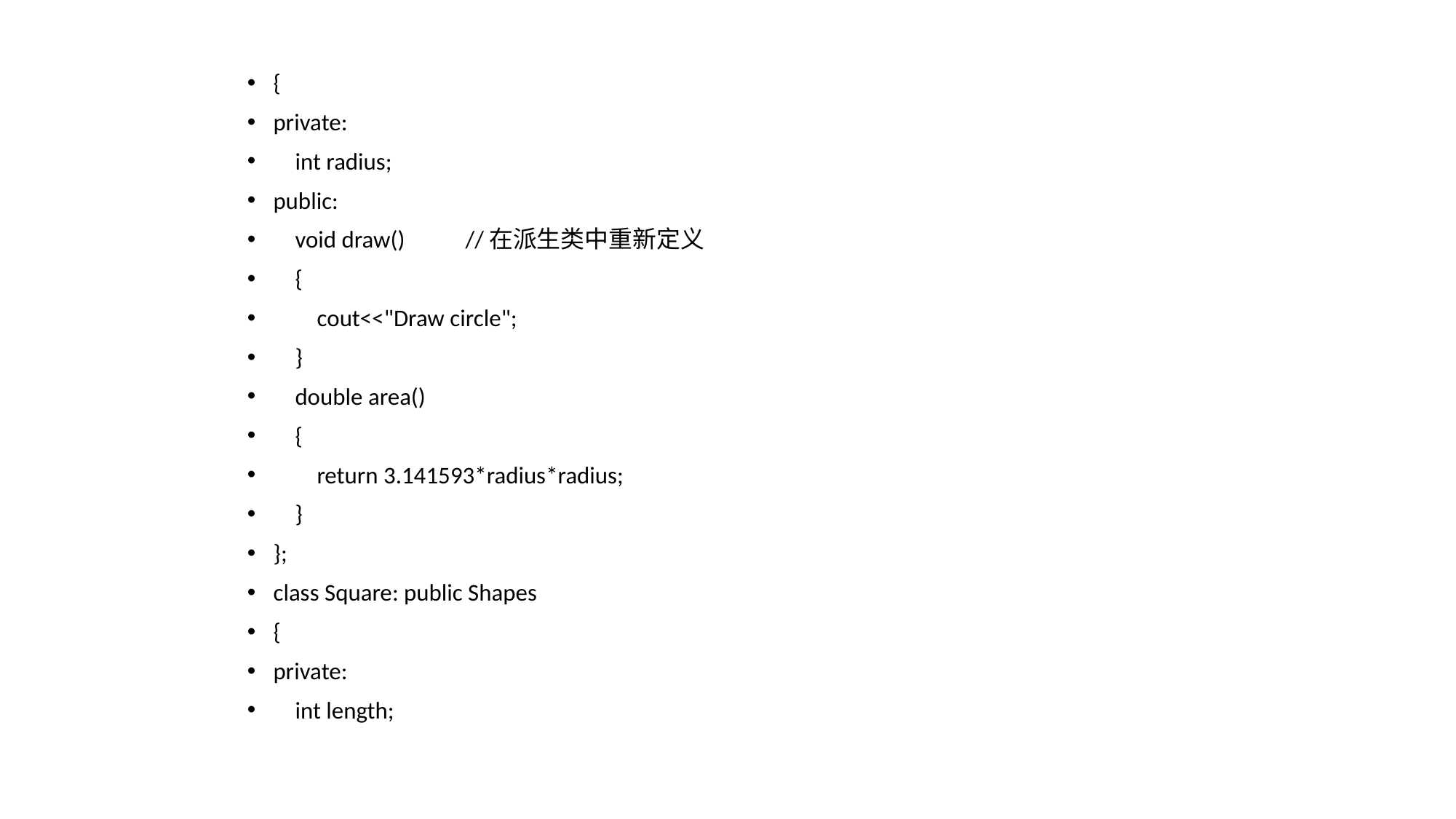

{
private:
    int radius;
public:
    void draw()				//在派生类中重新定义
    {
        cout<<"Draw circle";
    }
    double area()
    {
        return 3.141593*radius*radius;
    }
};
class Square: public Shapes
{
private:
    int length;